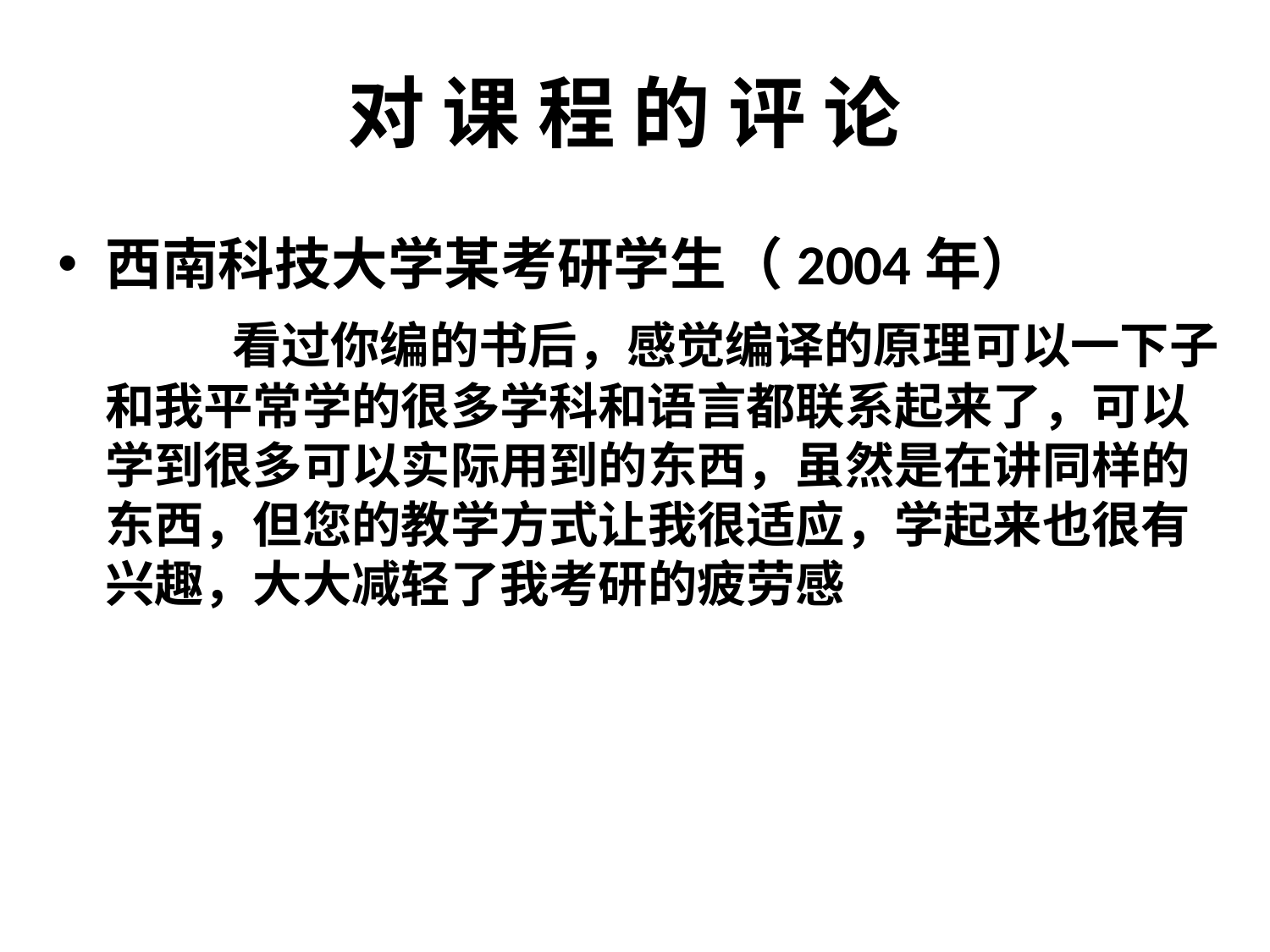

# 对 课 程 的 评 论
西南科技大学某考研学生（2004年）
		看过你编的书后，感觉编译的原理可以一下子和我平常学的很多学科和语言都联系起来了，可以学到很多可以实际用到的东西，虽然是在讲同样的东西，但您的教学方式让我很适应，学起来也很有兴趣，大大减轻了我考研的疲劳感